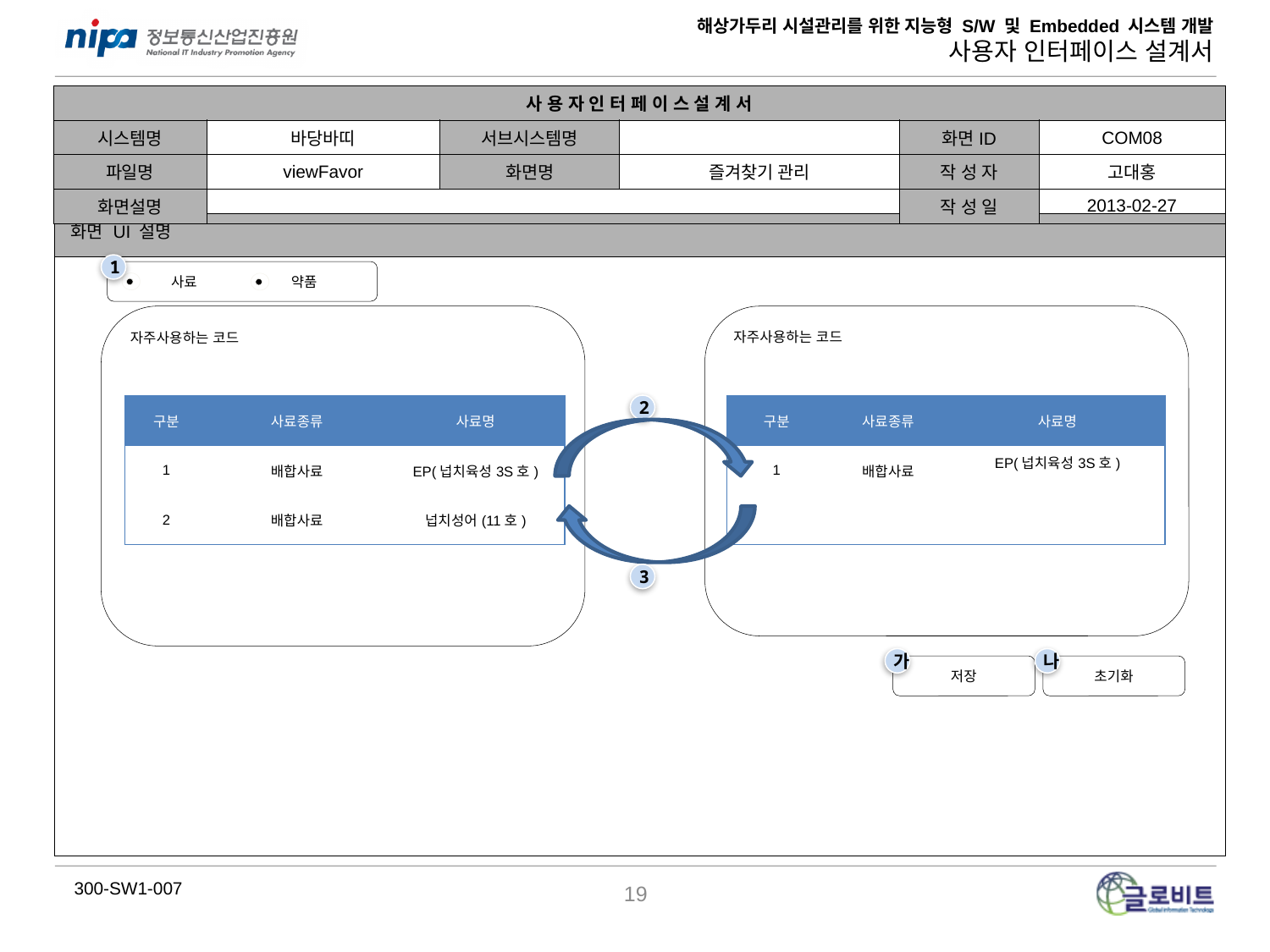

| 사 용 자 인 터 페 이 스 설 계 서 |  |  |  |  |  |
| --- | --- | --- | --- | --- | --- |
| 시스템명 | 바당바띠 | 서브시스템명 |  | 화면ID | COM08 |
| 파일명 | viewFavor | 화면명 | 즐겨찾기 관리 | 작 성 자 | 고대홍 |
| 화면설명 |  |  |  | 작 성 일 | 2013-02-27 |
| 화면 UI 설명 |
| --- |
|  |
1

사료
약품

자주사용하는 코드

자주사용하는 코드

2
| 구분 | 사료종류 | 사료명 |
| --- | --- | --- |
| 1 | 배합사료 | EP(넙치육성3S호) |
| 2 | 배합사료 | 넙치성어(11호) |
| 구분 | 사료종류 | 사료명 |
| --- | --- | --- |
| 1 | 배합사료 | EP(넙치육성3S호) |
|  |  |  |

3
가
나
저장
초기화